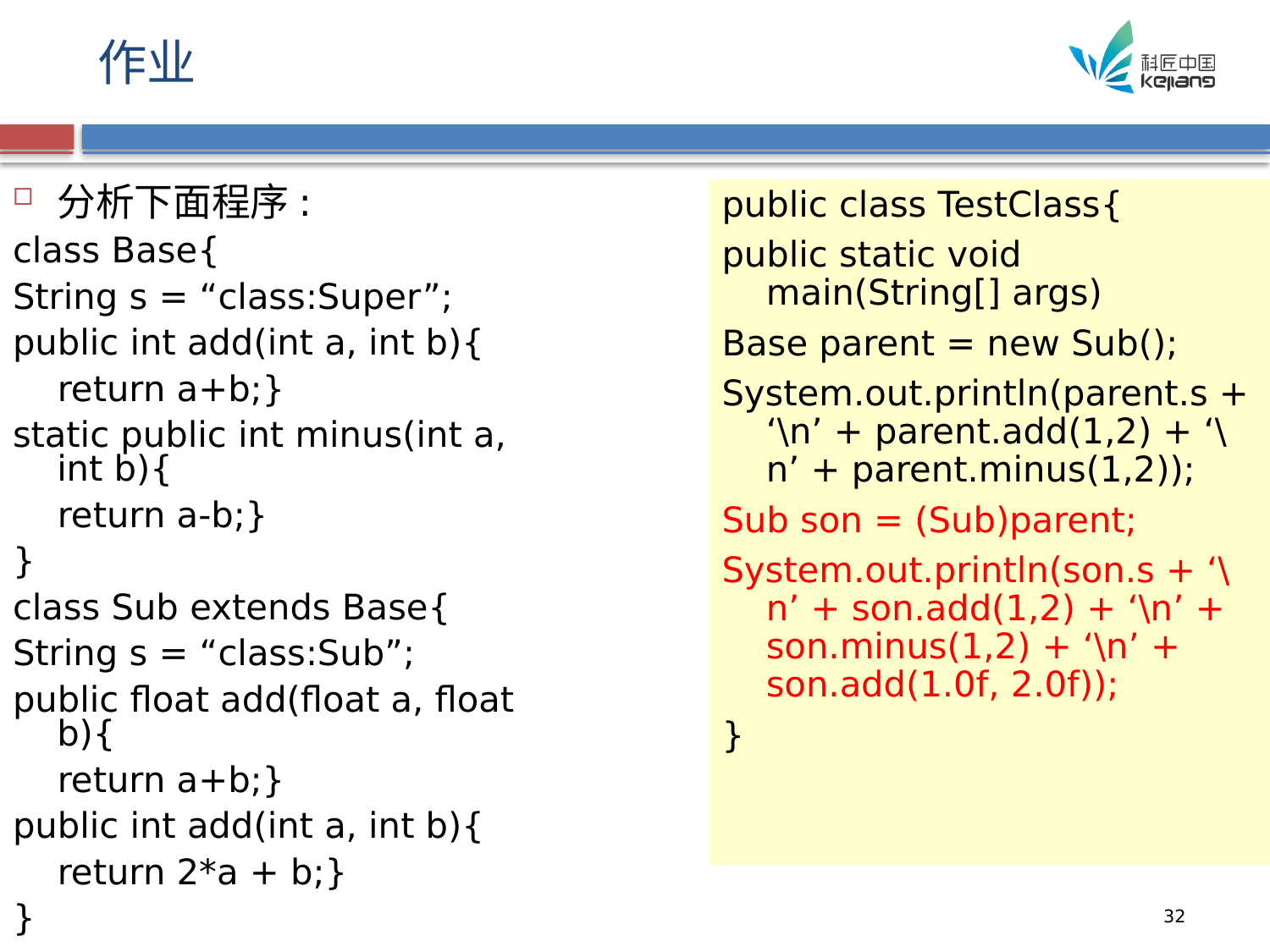

# 作业
分析下面程序:
class Base{
String s = “class:Super”;
public int add(int a, int b){
    return a+b;}
static public int minus(int a, int b){
    return a-b;}
}
class Sub extends Base{
String s = “class:Sub”;
public float add(float a, float b){
    return a+b;}
public int add(int a, int b){
    return 2*a + b;}
}
public class TestClass{
public static void main(String[] args)
Base parent = new Sub();
System.out.println(parent.s + ‘\n’ + parent.add(1,2) + ‘\n’ + parent.minus(1,2));
Sub son = (Sub)parent;
System.out.println(son.s + ‘\n’ + son.add(1,2) + ‘\n’ + son.minus(1,2) + ‘\n’ + son.add(1.0f, 2.0f));
}
32